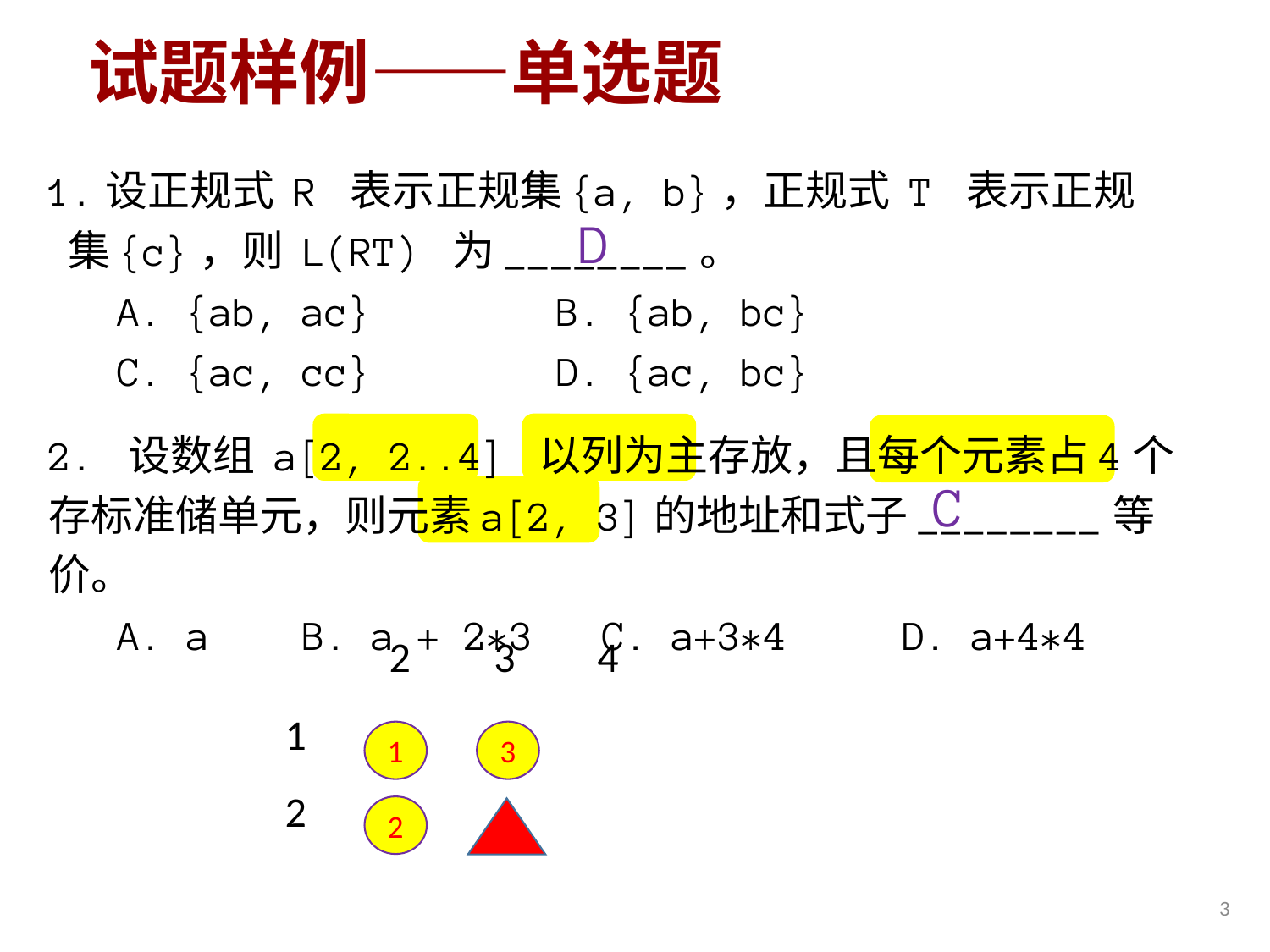

# 试题样例——单选题
1.设正规式 R 表示正规集{a, b}，正规式 T 表示正规
  集{c}，则 L(RT) 为________。
   A. {ab, ac}		B. {ab, bc}
   C. {ac, cc}		D. {ac, bc}
D
2. 设数组 a[2, 2..4] 以列为主存放，且每个元素占4个存标准储单元，则元素a[2, 3]的地址和式子________等价。
   A. a	B. a + 2*3	  C. a+3*4     D. a+4*4

C

|  | 2 | 3 | 4 |
| --- | --- | --- | --- |
| 1 |  |  |  |
| 2 |  |  |  |
1
3
2

3